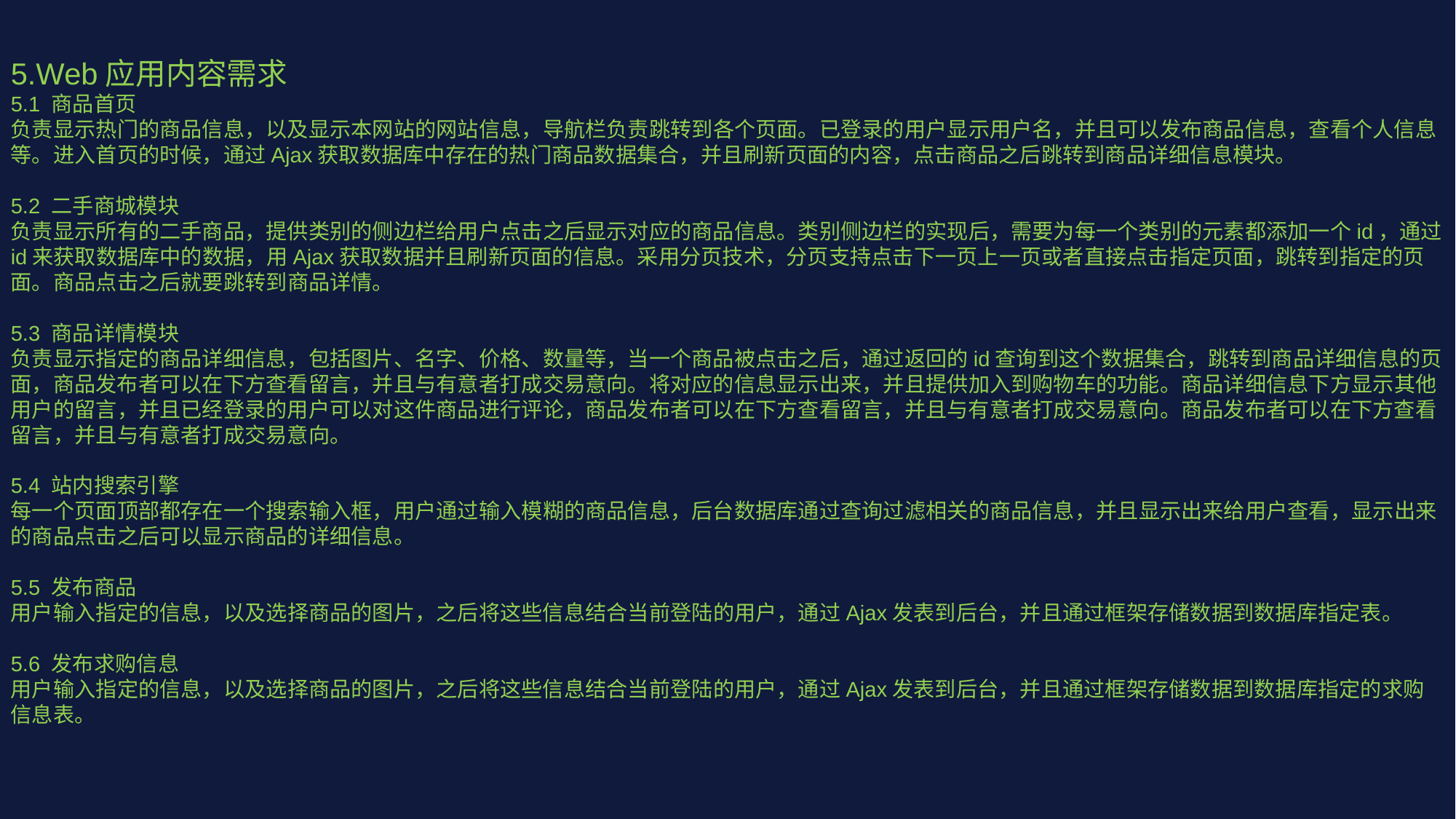

5.Web应用内容需求
5.1 商品首页
负责显示热门的商品信息，以及显示本网站的网站信息，导航栏负责跳转到各个页面。已登录的用户显示用户名，并且可以发布商品信息，查看个人信息等。进入首页的时候，通过Ajax获取数据库中存在的热门商品数据集合，并且刷新页面的内容，点击商品之后跳转到商品详细信息模块。

5.2 二手商城模块
负责显示所有的二手商品，提供类别的侧边栏给用户点击之后显示对应的商品信息。类别侧边栏的实现后，需要为每一个类别的元素都添加一个id，通过id来获取数据库中的数据，用Ajax获取数据并且刷新页面的信息。采用分页技术，分页支持点击下一页上一页或者直接点击指定页面，跳转到指定的页面。商品点击之后就要跳转到商品详情。

5.3 商品详情模块
负责显示指定的商品详细信息，包括图片、名字、价格、数量等，当一个商品被点击之后，通过返回的id查询到这个数据集合，跳转到商品详细信息的页面，商品发布者可以在下方查看留言，并且与有意者打成交易意向。将对应的信息显示出来，并且提供加入到购物车的功能。商品详细信息下方显示其他用户的留言，并且已经登录的用户可以对这件商品进行评论，商品发布者可以在下方查看留言，并且与有意者打成交易意向。商品发布者可以在下方查看留言，并且与有意者打成交易意向。

5.4 站内搜索引擎
每一个页面顶部都存在一个搜索输入框，用户通过输入模糊的商品信息，后台数据库通过查询过滤相关的商品信息，并且显示出来给用户查看，显示出来的商品点击之后可以显示商品的详细信息。

5.5 发布商品
用户输入指定的信息，以及选择商品的图片，之后将这些信息结合当前登陆的用户，通过Ajax发表到后台，并且通过框架存储数据到数据库指定表。

5.6 发布求购信息
用户输入指定的信息，以及选择商品的图片，之后将这些信息结合当前登陆的用户，通过Ajax发表到后台，并且通过框架存储数据到数据库指定的求购信息表。